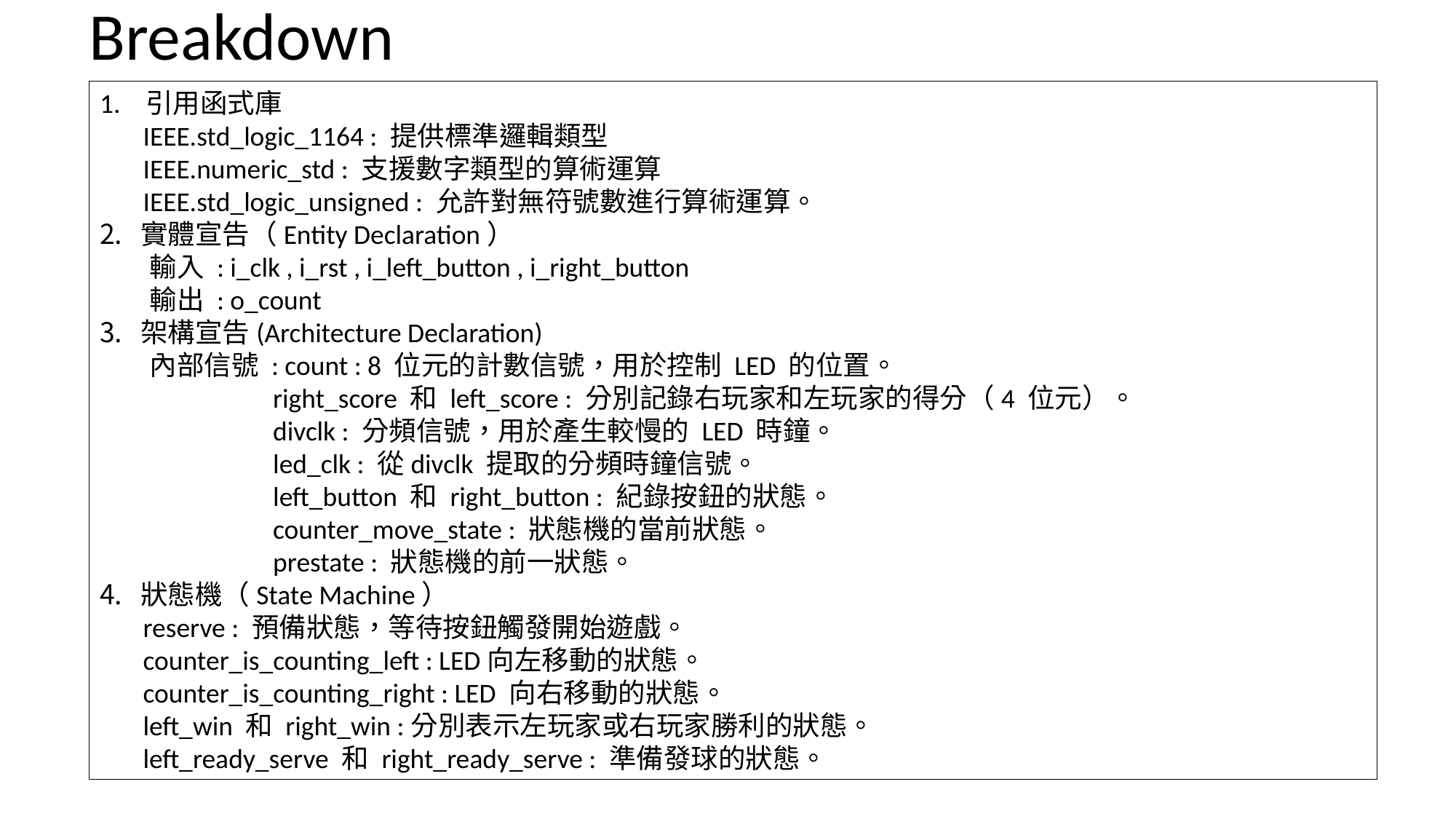

# Breakdown
1.   引用函式庫
       IEEE.std_logic_1164 : 提供標準邏輯類型
       IEEE.numeric_std : 支援數字類型的算術運算
       IEEE.std_logic_unsigned : 允許對無符號數進行算術運算。
實體宣告（Entity Declaration）
       輸入 : i_clk , i_rst , i_left_button , i_right_button
       輸出 : o_count
架構宣告(Architecture Declaration)
       內部信號 : count : 8 位元的計數信號，用於控制 LED 的位置。
                            right_score 和 left_score : 分別記錄右玩家和左玩家的得分（4 位元）。
                            divclk : 分頻信號，用於產生較慢的 LED 時鐘。
                            led_clk : 從divclk 提取的分頻時鐘信號。
                            left_button 和 right_button : 紀錄按鈕的狀態。
                            counter_move_state : 狀態機的當前狀態。
                            prestate : 狀態機的前一狀態。
狀態機（State Machine）
       reserve : 預備狀態，等待按鈕觸發開始遊戲。
       counter_is_counting_left : LED向左移動的狀態。
       counter_is_counting_right : LED 向右移動的狀態。
       left_win 和 right_win :分別表示左玩家或右玩家勝利的狀態。
       left_ready_serve 和 right_ready_serve : 準備發球的狀態。